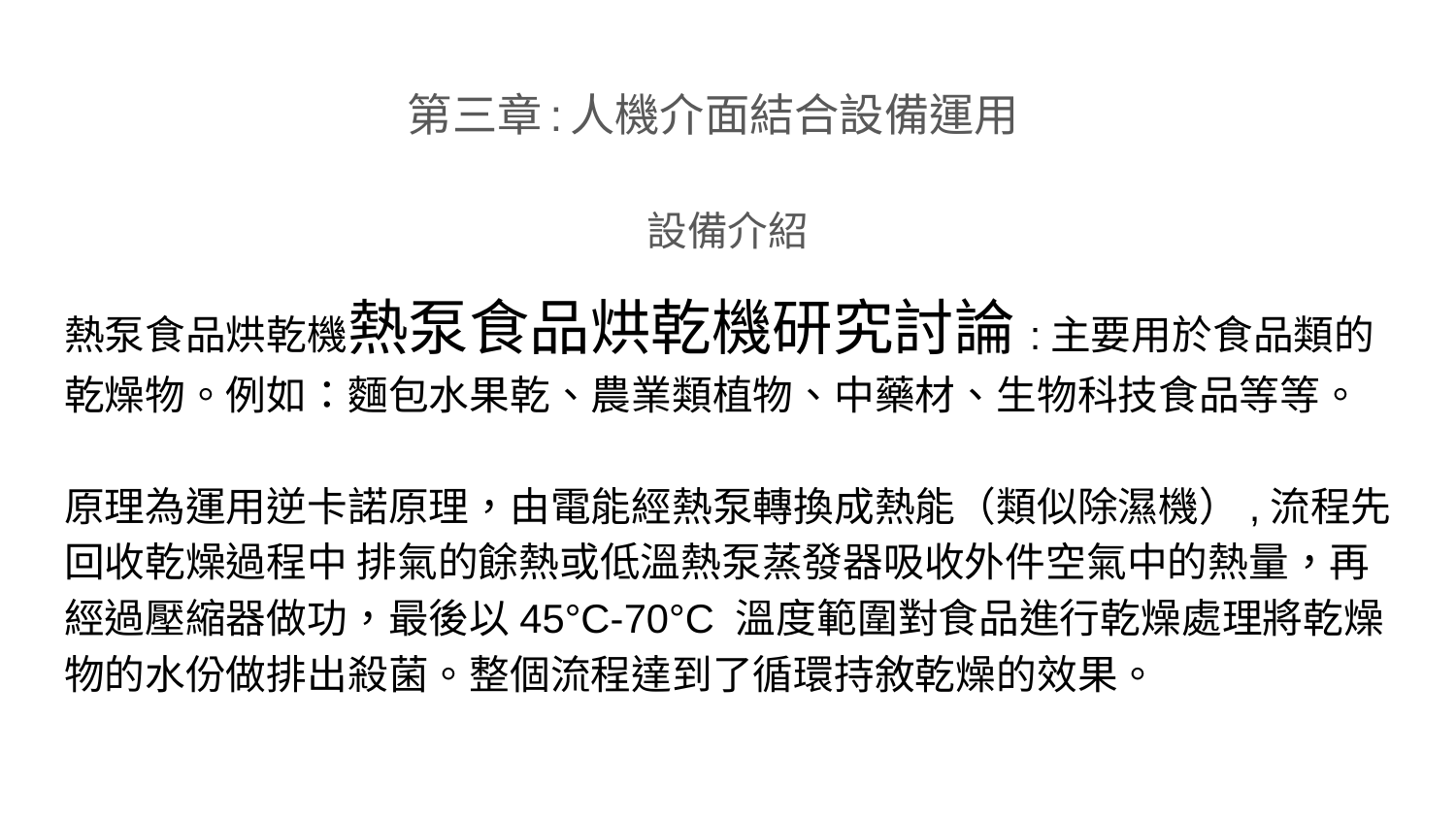

# 第三章:人機介面結合設備運用

設備介紹
熱泵食品烘乾機熱泵食品烘乾機研究討論:主要用於食品類的乾燥物。例如：麵包水果乾、農業類植物、中藥材、生物科技食品等等。

原理為運用逆卡諾原理，由電能經熱泵轉換成熱能（類似除濕機）,流程先回收乾燥過程中 排氣的餘熱或低溫熱泵蒸發器吸收外件空氣中的熱量，再經過壓縮器做功，最後以45°C-70°C 溫度範圍對食品進行乾燥處理將乾燥物的水份做排出殺菌。整個流程達到了循環持敘乾燥的效果。